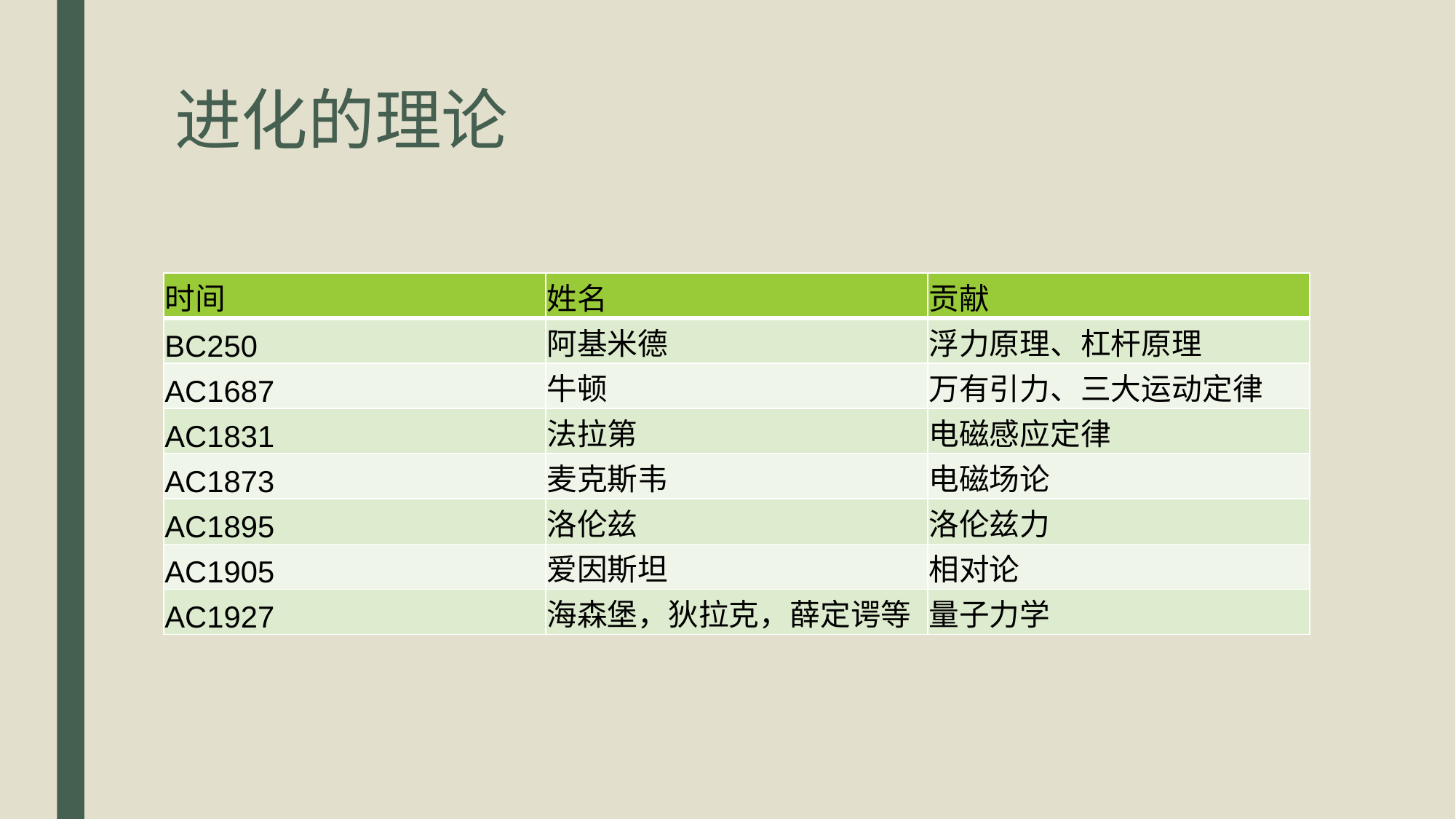

# 进化的理论
| 时间 | 姓名 | 贡献 |
| --- | --- | --- |
| BC250 | 阿基米德 | 浮力原理、杠杆原理 |
| AC1687 | 牛顿 | 万有引力、三大运动定律 |
| AC1831 | 法拉第 | 电磁感应定律 |
| AC1873 | 麦克斯韦 | 电磁场论 |
| AC1895 | 洛伦兹 | 洛伦兹力 |
| AC1905 | 爱因斯坦 | 相对论 |
| AC1927 | 海森堡，狄拉克，薛定谔等 | 量子力学 |